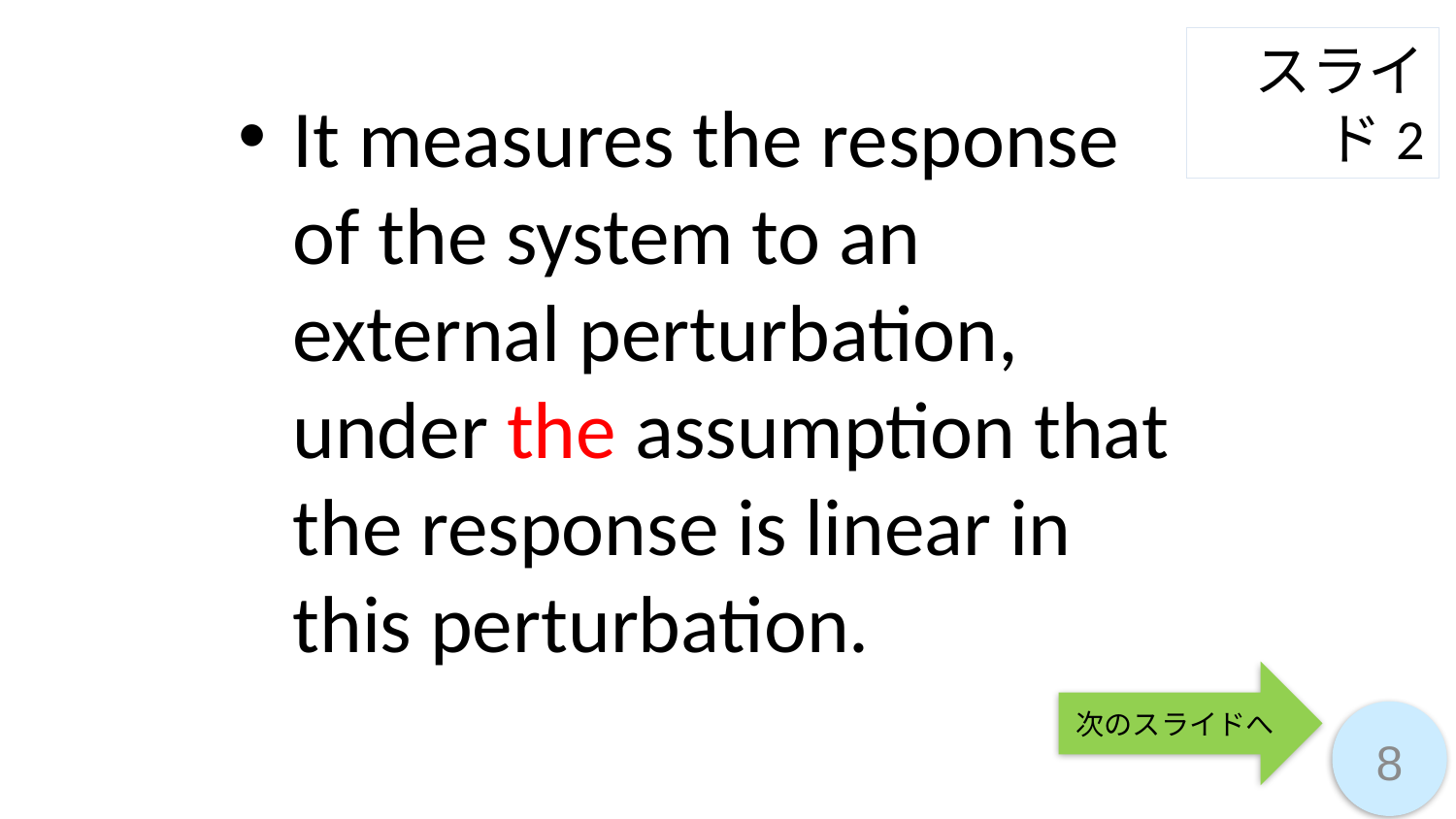

スライド2
It measures the response of the system to an external perturbation, under the assumption that the response is linear in this perturbation.
次のスライドへ
8